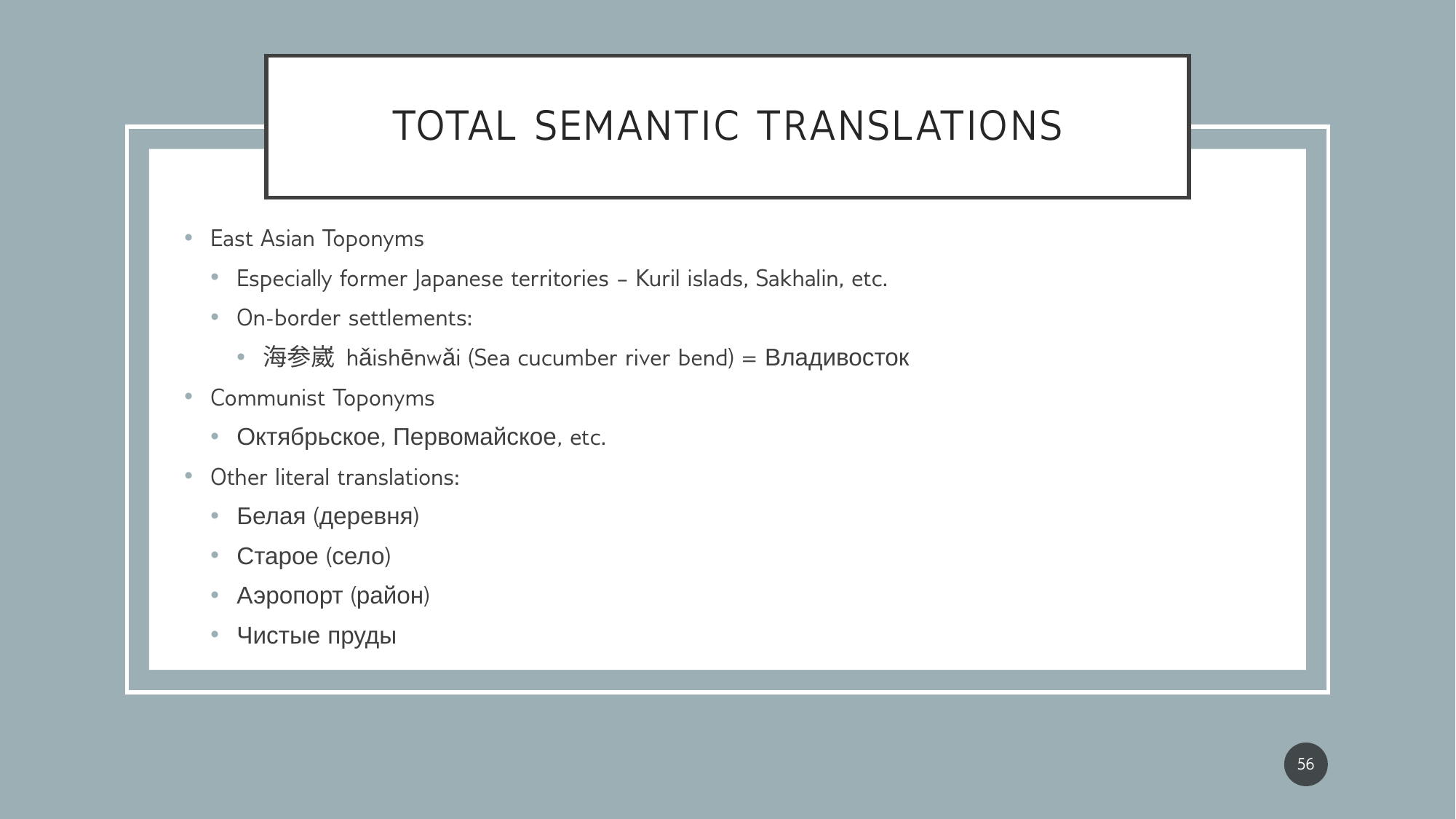

# Total Semantic Translations

East Asian Toponyms
Especially former Japanese territories – Kuril islads, Sakhalin, etc.
On-border settlements:
海参崴 hǎishēnwǎi (Sea cucumber river bend) = Владивосток
Communist Toponyms
Октябрьское, Первомайское, etc.
Other literal translations:
Белая (деревня)
Старое (село)
Аэропорт (район)
Чистые пруды

56